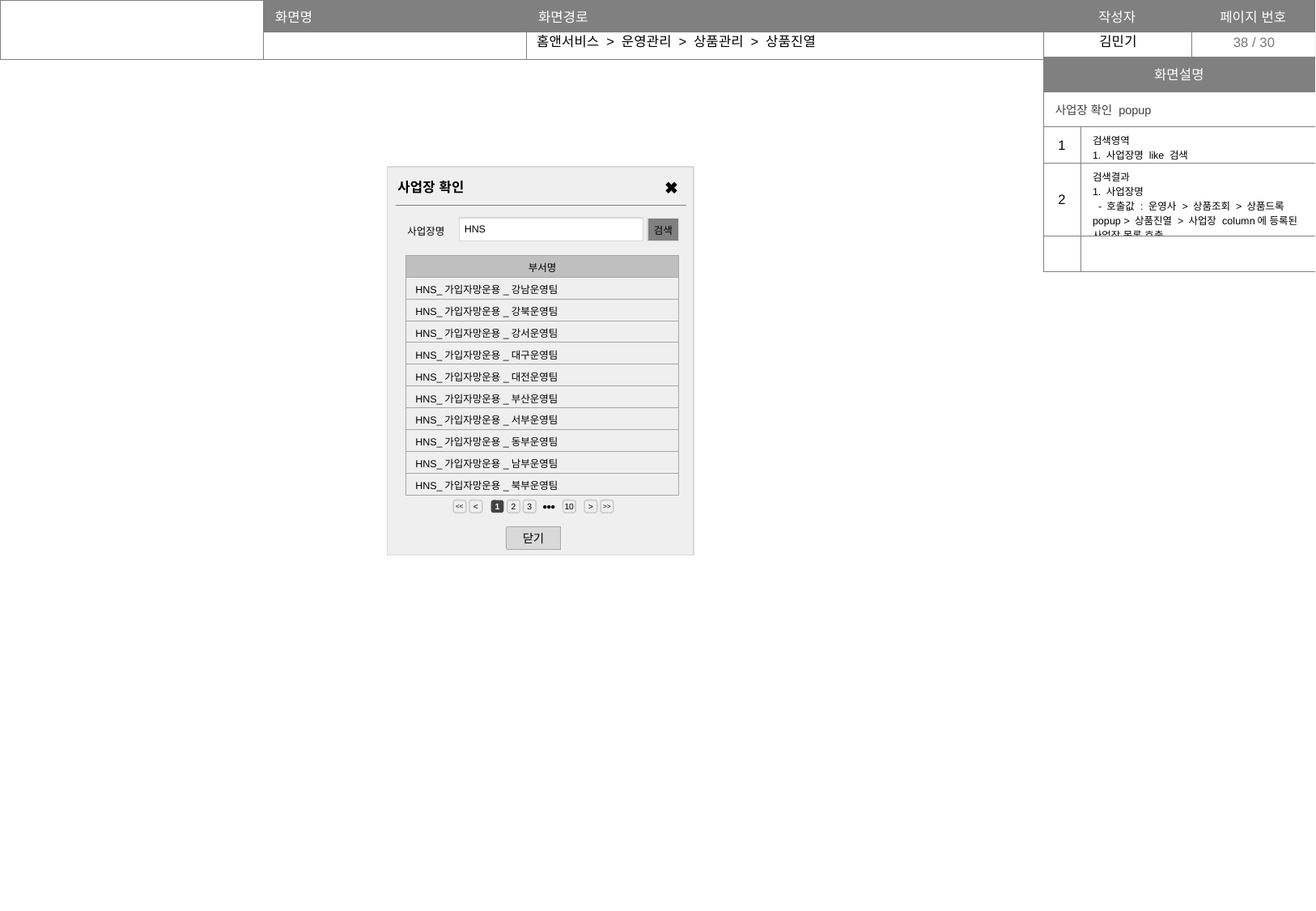

홈앤서비스 > 운영관리 > 상품관리 > 상품진열
38
| 화면설명 |  |
| --- | --- |
| 사업장 확인 popup |  |
| 1 | 검색영역 1. 사업장명 like 검색 |
| 2 | 검색결과 1. 사업장명 - 호출값 : 운영사 > 상품조회 > 상품드록 popup > 상품진열 > 사업장 column에 등록된 사업장 목록 호출 |
|  |  |

사업장 확인
✖
| 사업장명 |  |
| --- | --- |
| HNS |
| --- |
| 검색 |
| --- |
| 부서명 |
| --- |
| HNS\_가입자망운용\_강남운영팀 |
| HNS\_가입자망운용\_강북운영팀 |
| HNS\_가입자망운용\_강서운영팀 |
| HNS\_가입자망운용\_대구운영팀 |
| HNS\_가입자망운용\_대전운영팀 |
| HNS\_가입자망운용\_부산운영팀 |
| HNS\_가입자망운용\_서부운영팀 |
| HNS\_가입자망운용\_동부운영팀 |
| HNS\_가입자망운용\_남부운영팀 |
| HNS\_가입자망운용\_북부운영팀 |
<<
<
1
2
3
⦁⦁⦁
10
>
>>
닫기